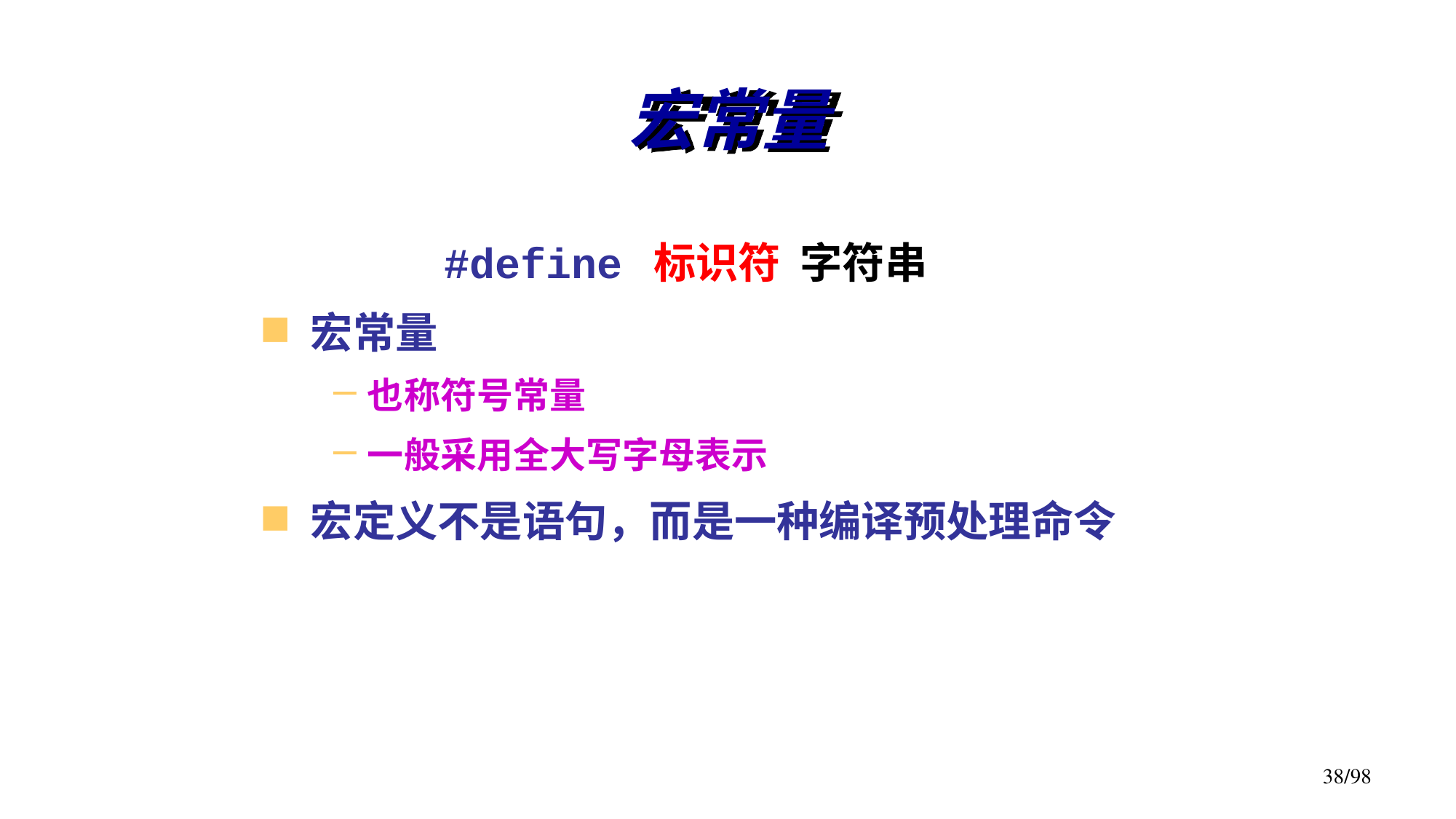

# 宏常量
       #define  标识符  字符串
宏常量
也称符号常量
一般采用全大写字母表示
宏定义不是语句，而是一种编译预处理命令